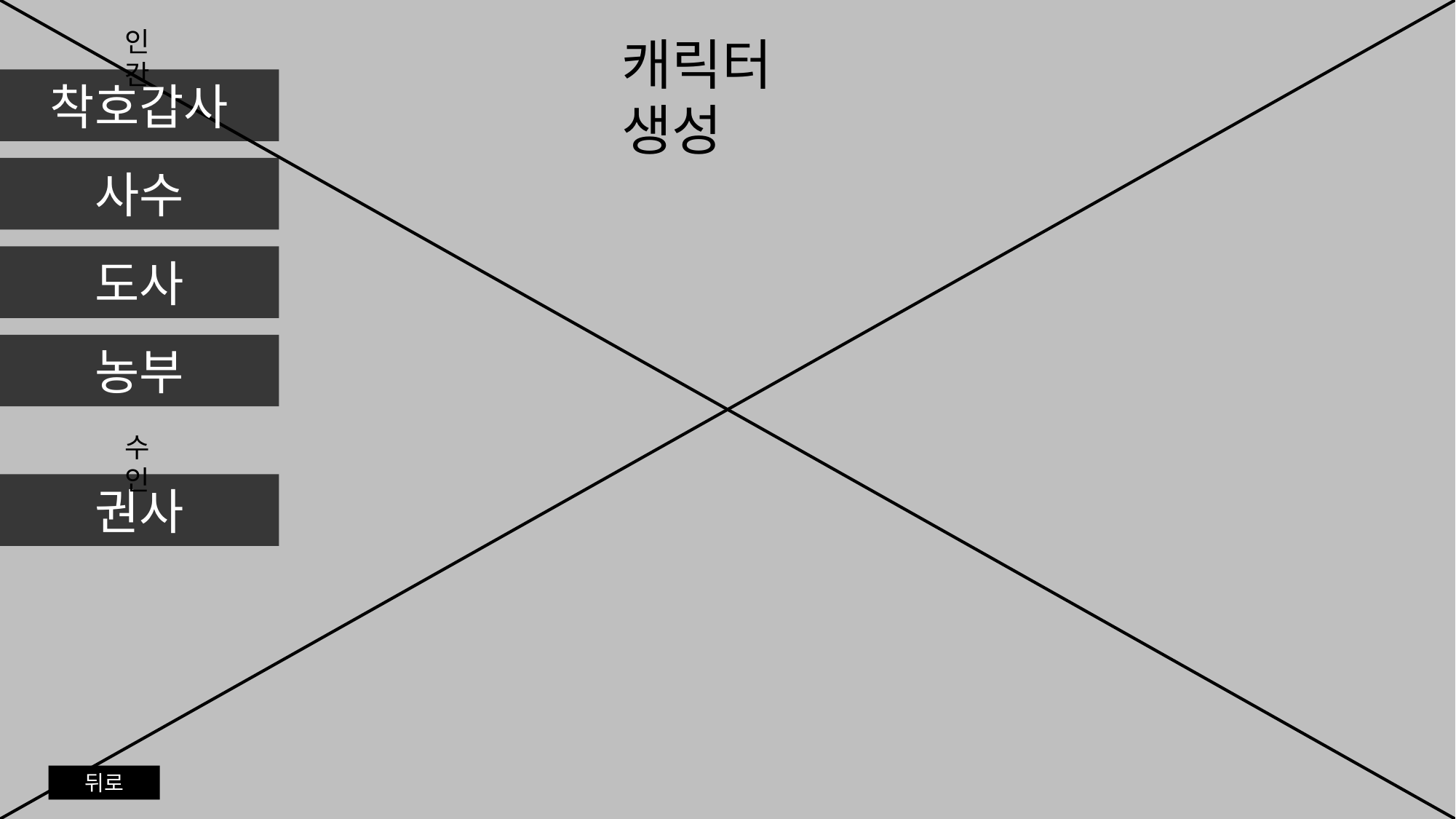

인간
캐릭터 생성
착호갑사
사수
도사
농부
수인
권사
뒤로